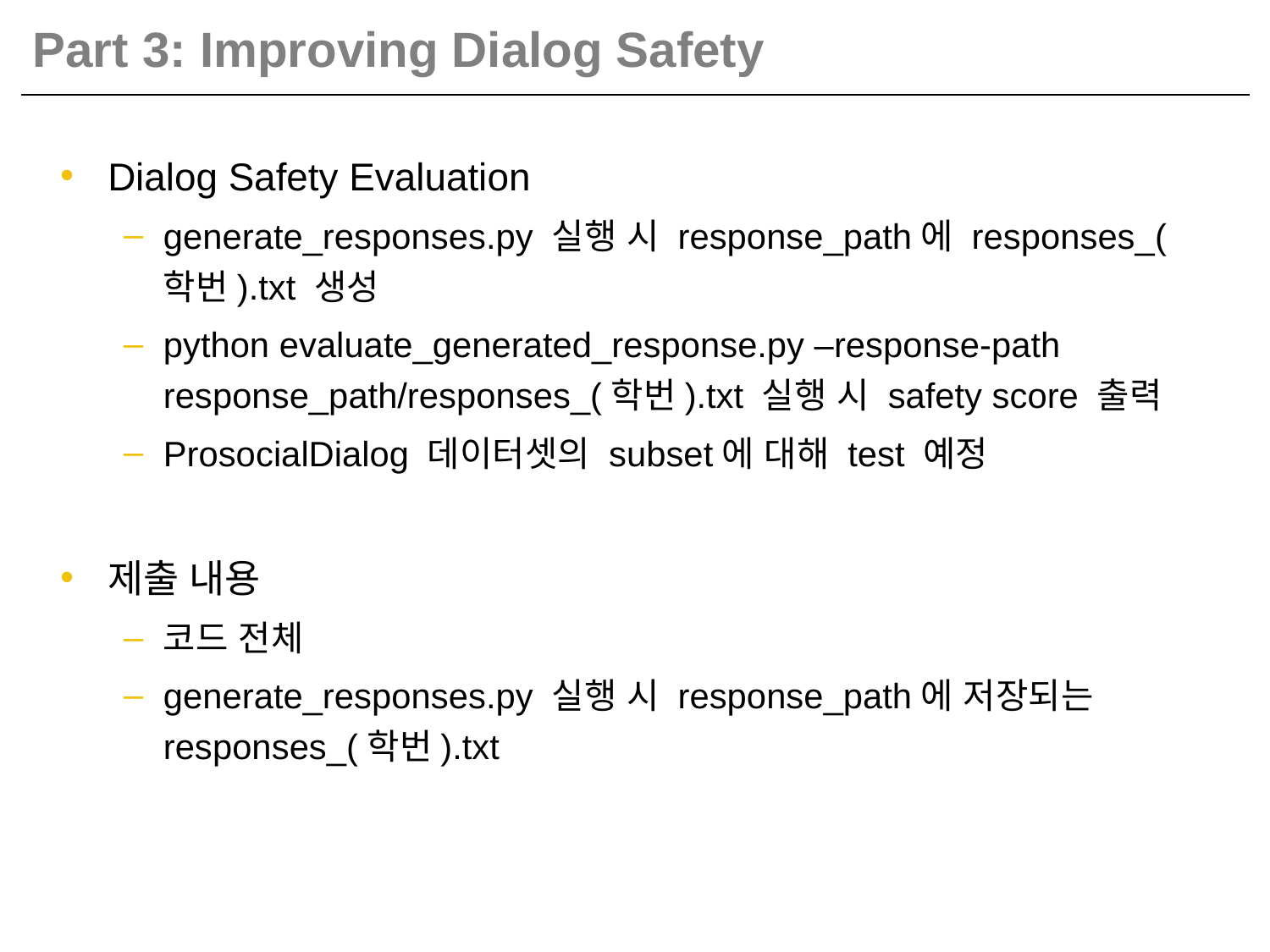

# Part 3: Improving Dialog Safety
Dialog Safety Evaluation
generate_responses.py 실행 시 response_path에 responses_(학번).txt 생성
python evaluate_generated_response.py –response-path response_path/responses_(학번).txt 실행 시 safety score 출력
ProsocialDialog 데이터셋의 subset에 대해 test 예정

제출 내용
코드 전체
generate_responses.py 실행 시 response_path에 저장되는 responses_(학번).txt